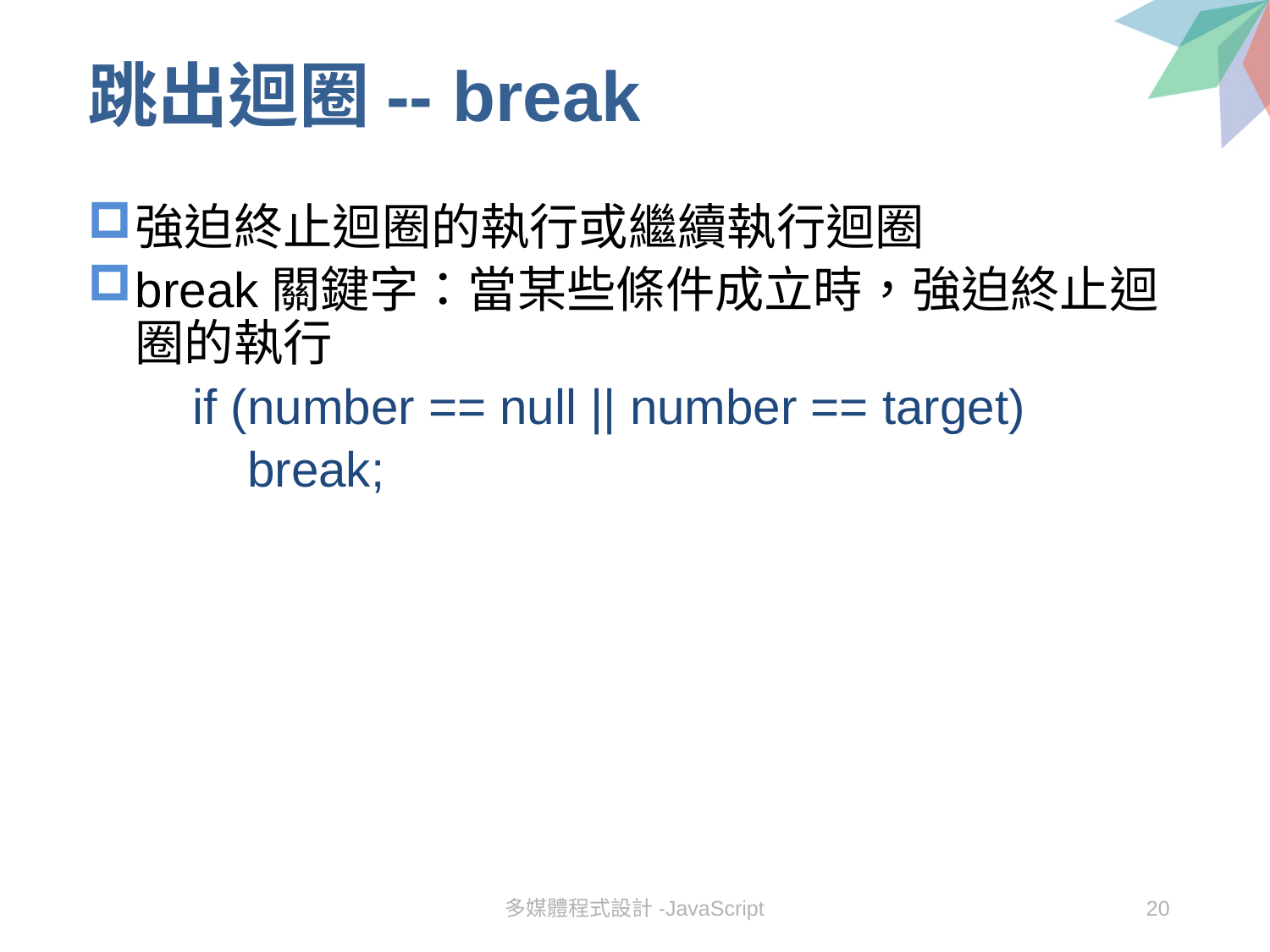

# 跳出迴圈-- break
強迫終止迴圈的執行或繼續執行迴圈
break關鍵字：當某些條件成立時，強迫終止迴圈的執行
   if (number == null || number == target)
       break;
多媒體程式設計-JavaScript
20